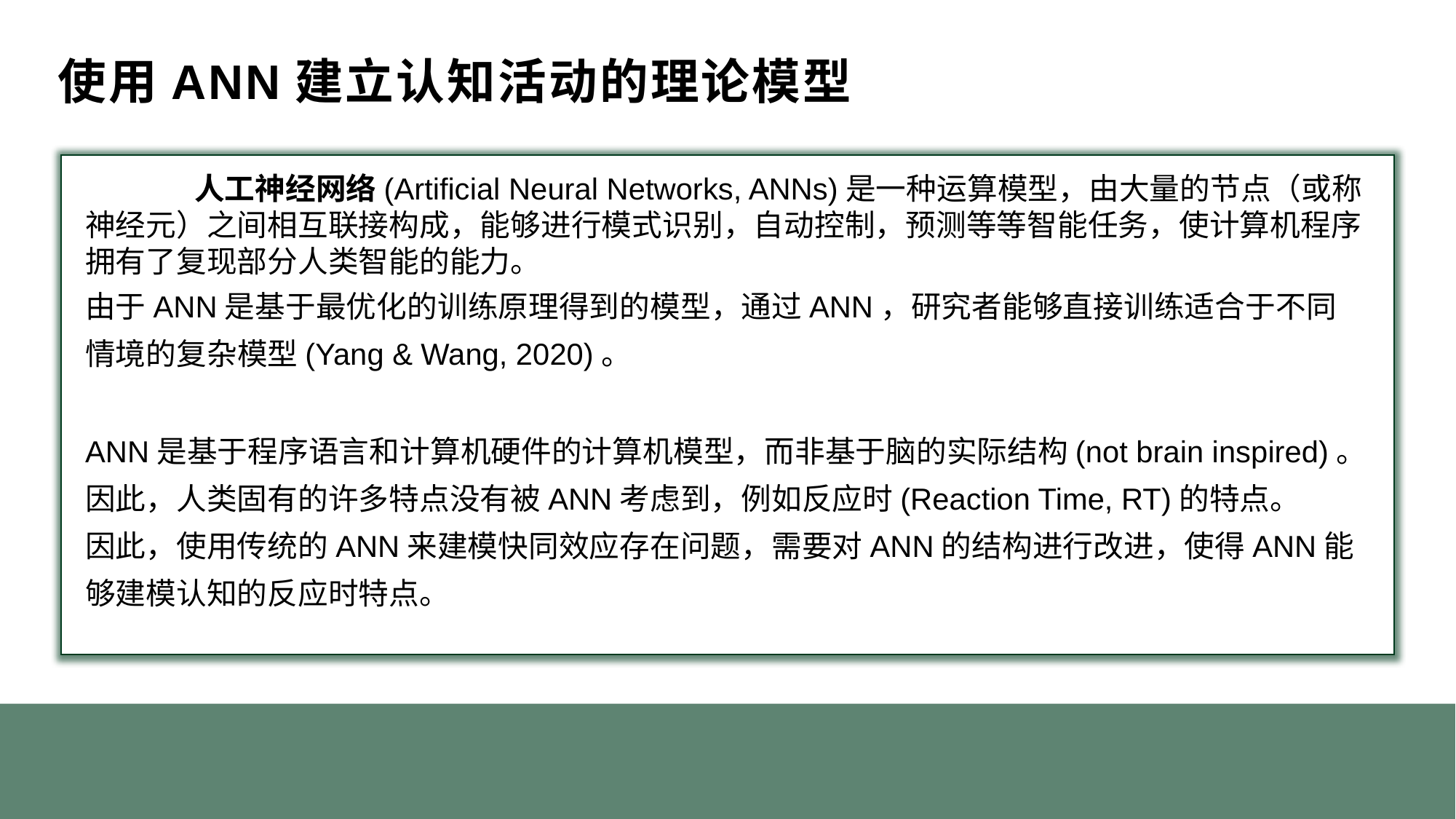

使用ANN建立认知活动的理论模型

	人工神经网络(Artificial Neural Networks, ANNs)是一种运算模型，由大量的节点（或称神经元）之间相互联接构成，能够进行模式识别，自动控制，预测等等智能任务，使计算机程序拥有了复现部分人类智能的能力。
由于ANN是基于最优化的训练原理得到的模型，通过ANN，研究者能够直接训练适合于不同情境的复杂模型(Yang & Wang, 2020)。
ANN是基于程序语言和计算机硬件的计算机模型，而非基于脑的实际结构(not brain inspired)。
因此，人类固有的许多特点没有被ANN考虑到，例如反应时(Reaction Time, RT)的特点。
因此，使用传统的ANN来建模快同效应存在问题，需要对ANN的结构进行改进，使得ANN能够建模认知的反应时特点。